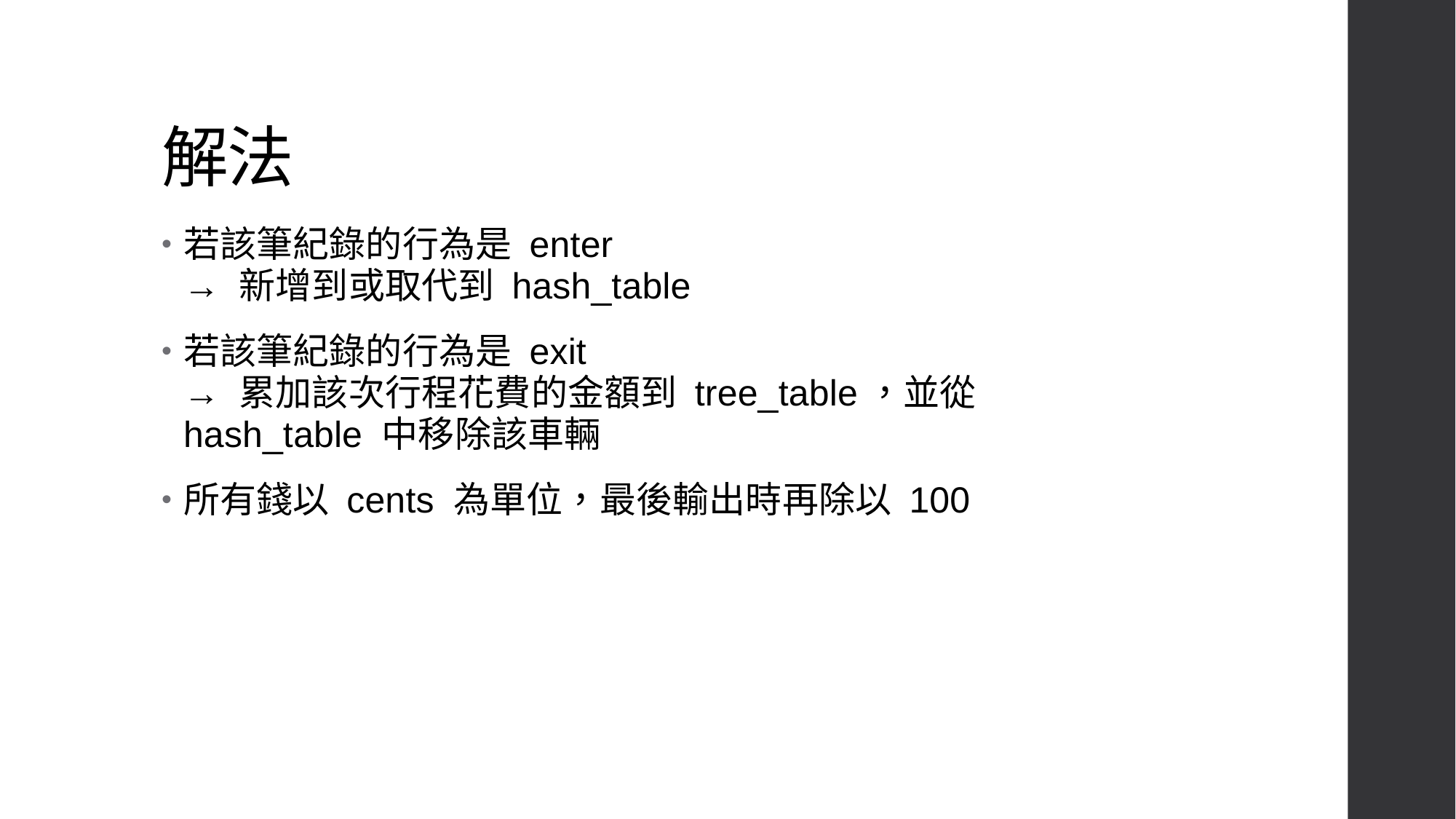

# 解法
若該筆紀錄的行為是 enter
→ 新增到或取代到 hash_table
若該筆紀錄的行為是 exit
→ 累加該次行程花費的金額到 tree_table，並從 hash_table 中移除該車輛
所有錢以 cents 為單位，最後輸出時再除以 100